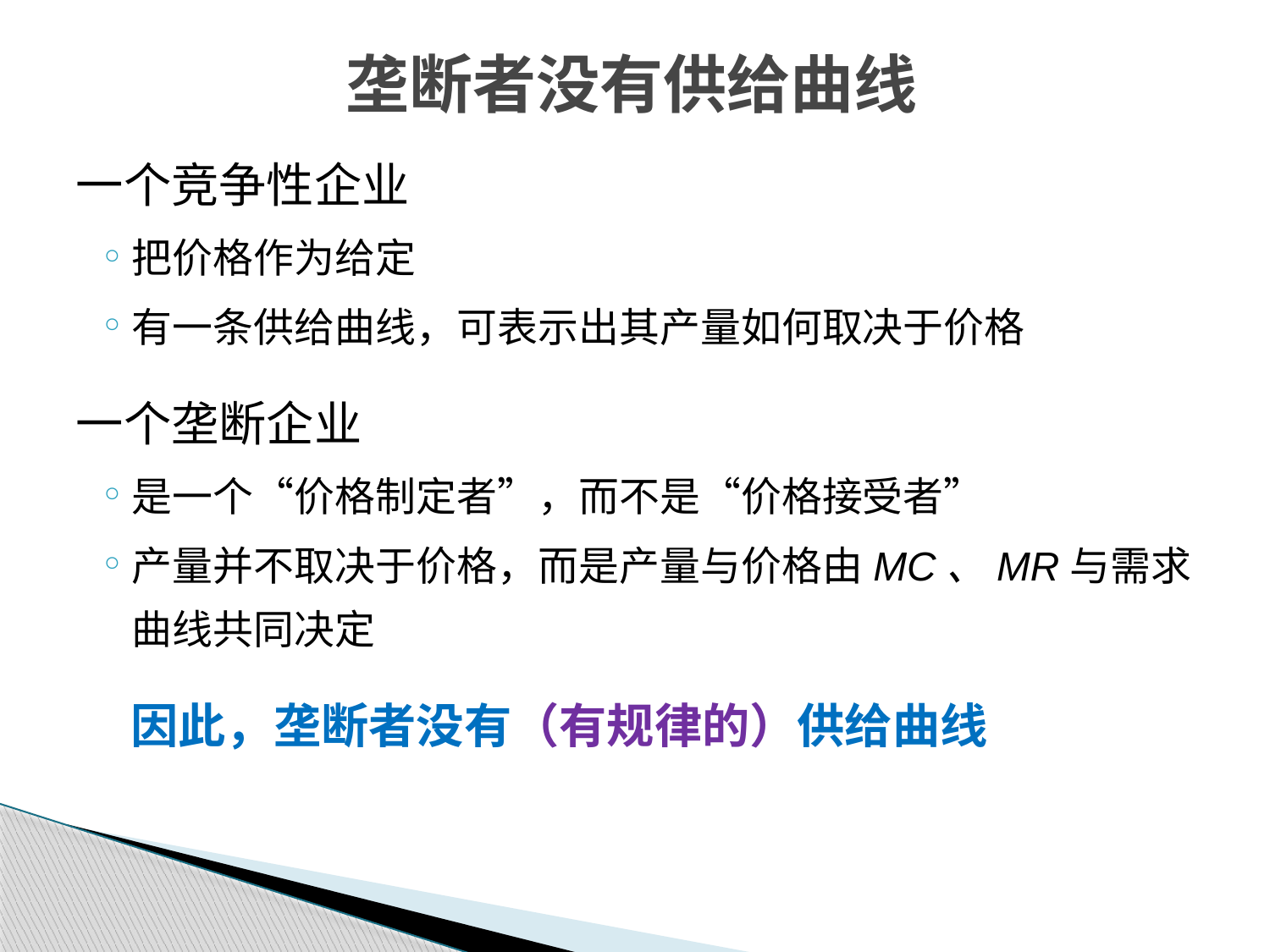

垄断者没有供给曲线
一个竞争性企业
把价格作为给定
有一条供给曲线，可表示出其产量如何取决于价格
一个垄断企业
是一个“价格制定者”，而不是“价格接受者”
产量并不取决于价格，而是产量与价格由MC、MR与需求曲线共同决定
    因此，垄断者没有（有规律的）供给曲线